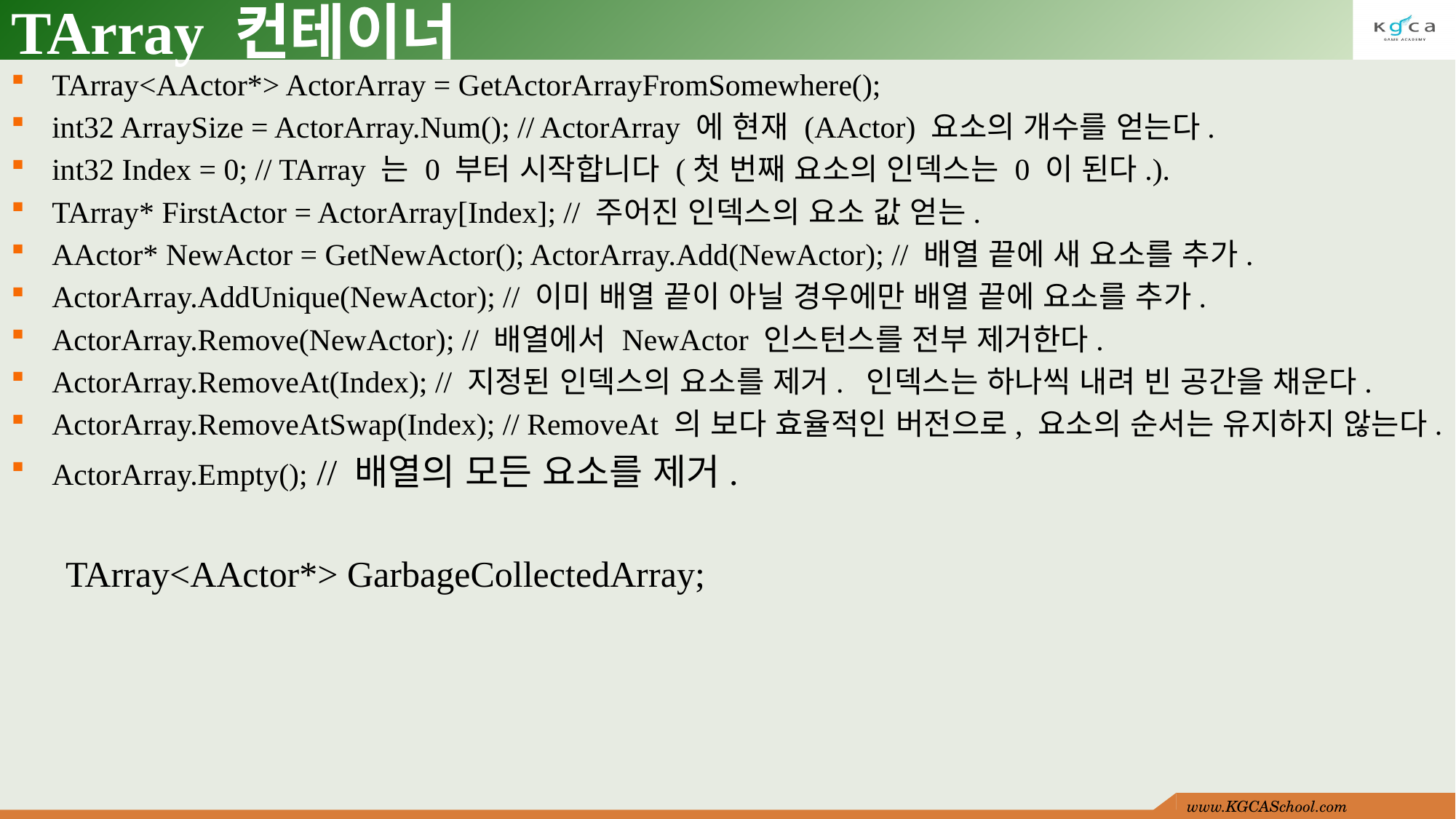

# TArray 컨테이너
TArray<AActor*> ActorArray = GetActorArrayFromSomewhere();
int32 ArraySize = ActorArray.Num(); // ActorArray 에 현재 (AActor) 요소의 개수를 얻는다.
int32 Index = 0; // TArray 는 0 부터 시작합니다 (첫 번째 요소의 인덱스는 0 이 된다.).
TArray* FirstActor = ActorArray[Index]; // 주어진 인덱스의 요소 값 얻는.
AActor* NewActor = GetNewActor(); ActorArray.Add(NewActor); // 배열 끝에 새 요소를 추가.
ActorArray.AddUnique(NewActor); // 이미 배열 끝이 아닐 경우에만 배열 끝에 요소를 추가.
ActorArray.Remove(NewActor); // 배열에서 NewActor 인스턴스를 전부 제거한다.
ActorArray.RemoveAt(Index); // 지정된 인덱스의 요소를 제거.  인덱스는 하나씩 내려 빈 공간을 채운다.
ActorArray.RemoveAtSwap(Index); // RemoveAt 의 보다 효율적인 버전으로, 요소의 순서는 유지하지 않는다.
ActorArray.Empty(); // 배열의 모든 요소를 제거.

TArray<AActor*> GarbageCollectedArray;